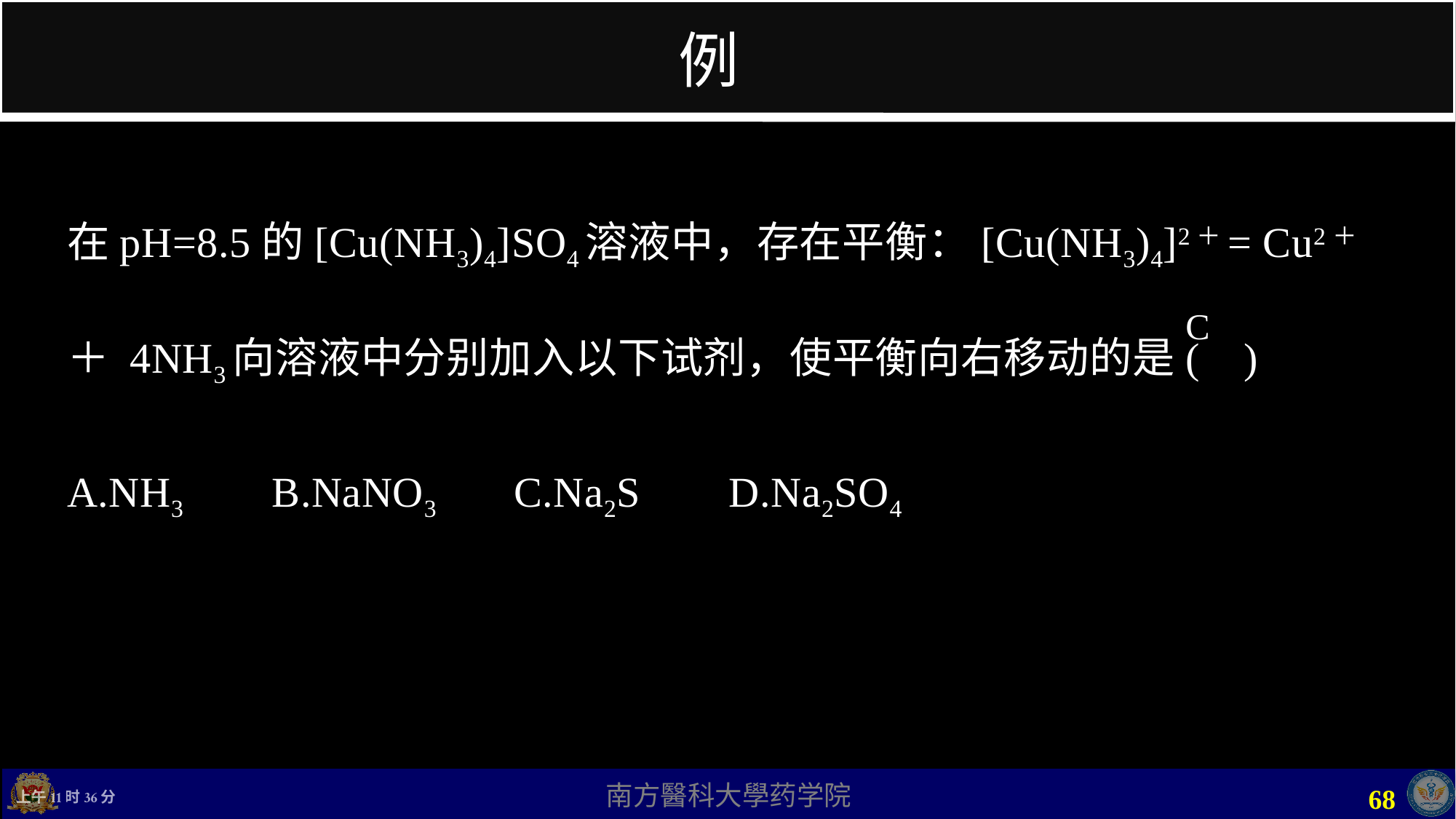

# 例
在pH=8.5的[Cu(NH3)4]SO4溶液中，存在平衡：[Cu(NH3)4]2＋= Cu2＋ ＋ 4NH3向溶液中分别加入以下试剂，使平衡向右移动的是(    )
A.NH3        B.NaNO3       C.Na2S        D.Na2SO4
C
上午11时36分
68